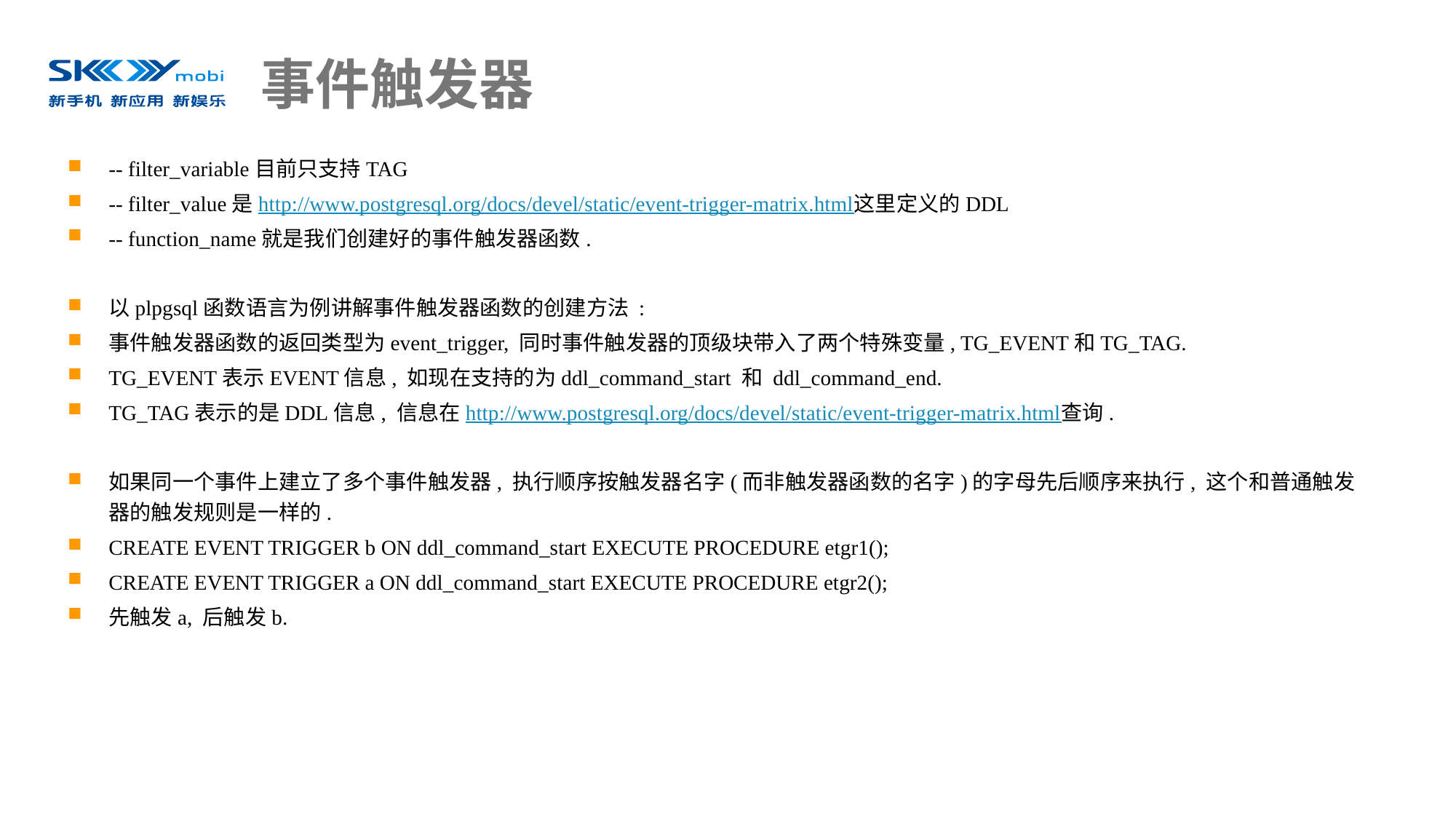

# 事件触发器
-- filter_variable目前只支持TAG
-- filter_value是http://www.postgresql.org/docs/devel/static/event-trigger-matrix.html这里定义的DDL
-- function_name就是我们创建好的事件触发器函数.

以plpgsql函数语言为例讲解事件触发器函数的创建方法 :
事件触发器函数的返回类型为event_trigger, 同时事件触发器的顶级块带入了两个特殊变量, TG_EVENT和TG_TAG.
TG_EVENT表示EVENT信息, 如现在支持的为ddl_command_start 和 ddl_command_end.
TG_TAG表示的是DDL信息, 信息在http://www.postgresql.org/docs/devel/static/event-trigger-matrix.html查询.

如果同一个事件上建立了多个事件触发器, 执行顺序按触发器名字(而非触发器函数的名字)的字母先后顺序来执行, 这个和普通触发器的触发规则是一样的.
CREATE EVENT TRIGGER b ON ddl_command_start EXECUTE PROCEDURE etgr1();
CREATE EVENT TRIGGER a ON ddl_command_start EXECUTE PROCEDURE etgr2();
先触发a, 后触发b.